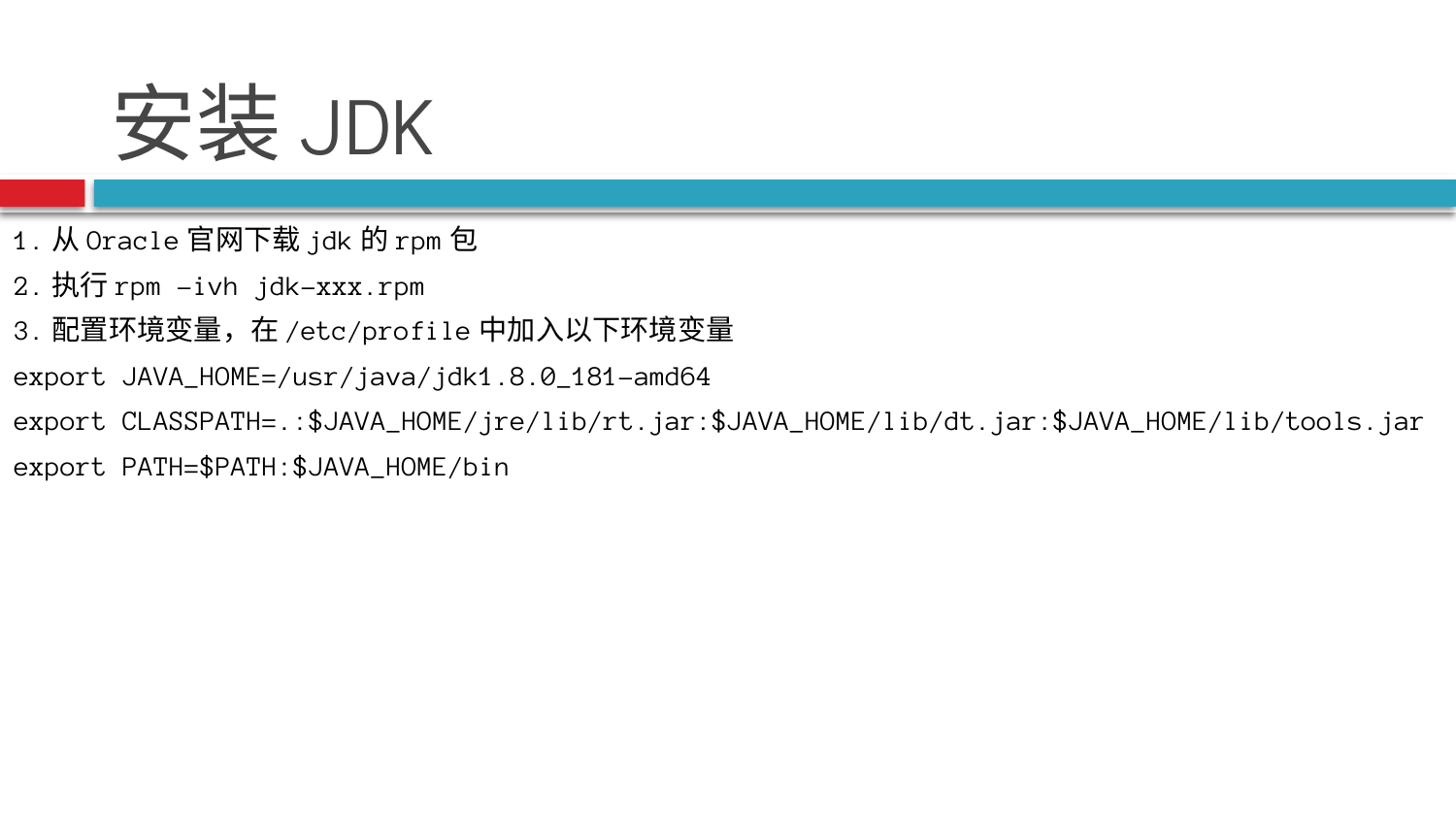

# 安装JDK
1.从Oracle官网下载jdk的rpm包
2.执行rpm -ivh jdk-xxx.rpm
3.配置环境变量，在/etc/profile中加入以下环境变量
export JAVA_HOME=/usr/java/jdk1.8.0_181-amd64
export CLASSPATH=.:$JAVA_HOME/jre/lib/rt.jar:$JAVA_HOME/lib/dt.jar:$JAVA_HOME/lib/tools.jar
export PATH=$PATH:$JAVA_HOME/bin